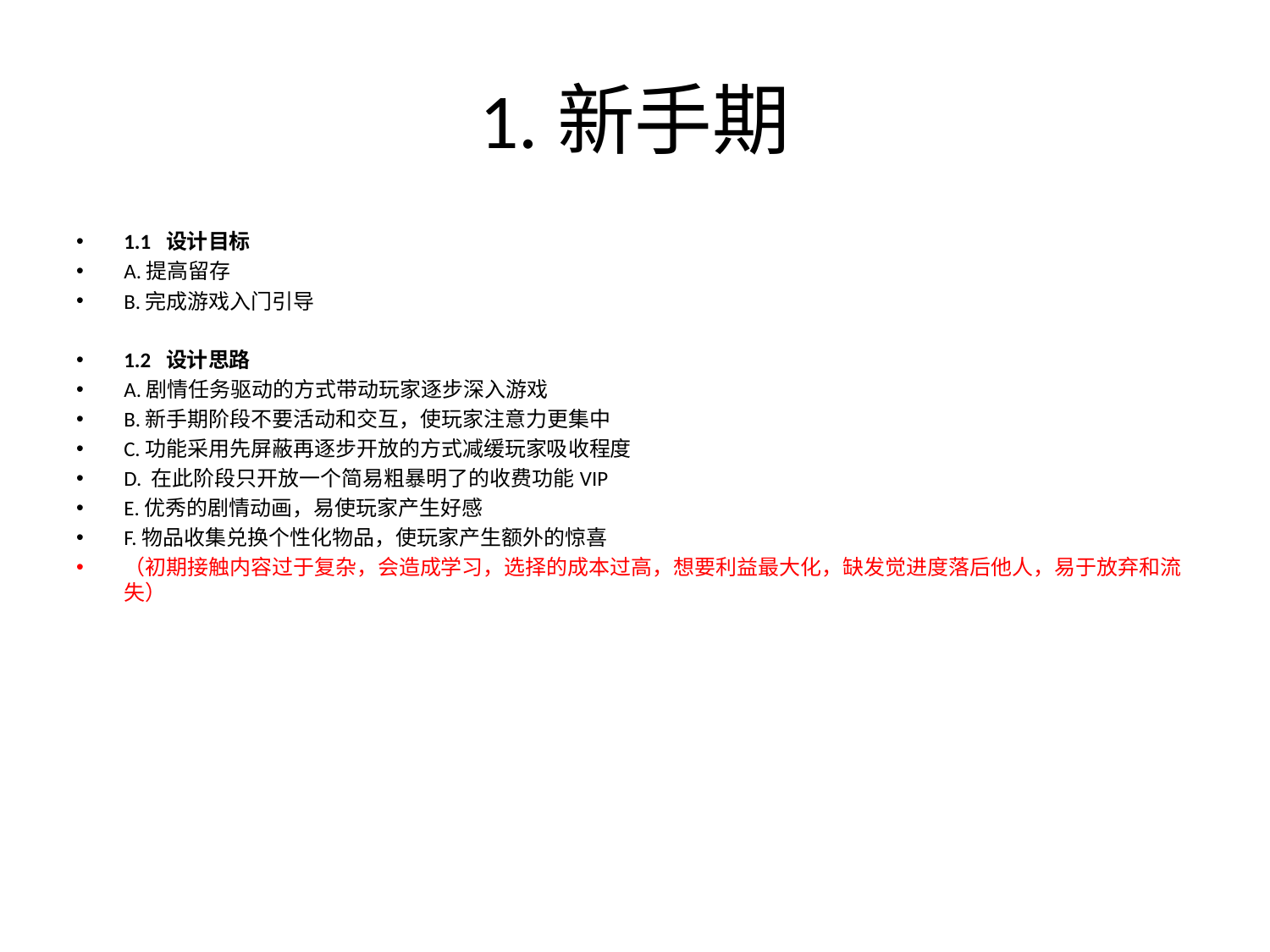

# 1.新手期
1.1  设计目标
A.提高留存
B.完成游戏入门引导

1.2  设计思路
A.剧情任务驱动的方式带动玩家逐步深入游戏
B.新手期阶段不要活动和交互，使玩家注意力更集中
C.功能采用先屏蔽再逐步开放的方式减缓玩家吸收程度
D. 在此阶段只开放一个简易粗暴明了的收费功能VIP
E.优秀的剧情动画，易使玩家产生好感
F.物品收集兑换个性化物品，使玩家产生额外的惊喜
（初期接触内容过于复杂，会造成学习，选择的成本过高，想要利益最大化，缺发觉进度落后他人，易于放弃和流失）